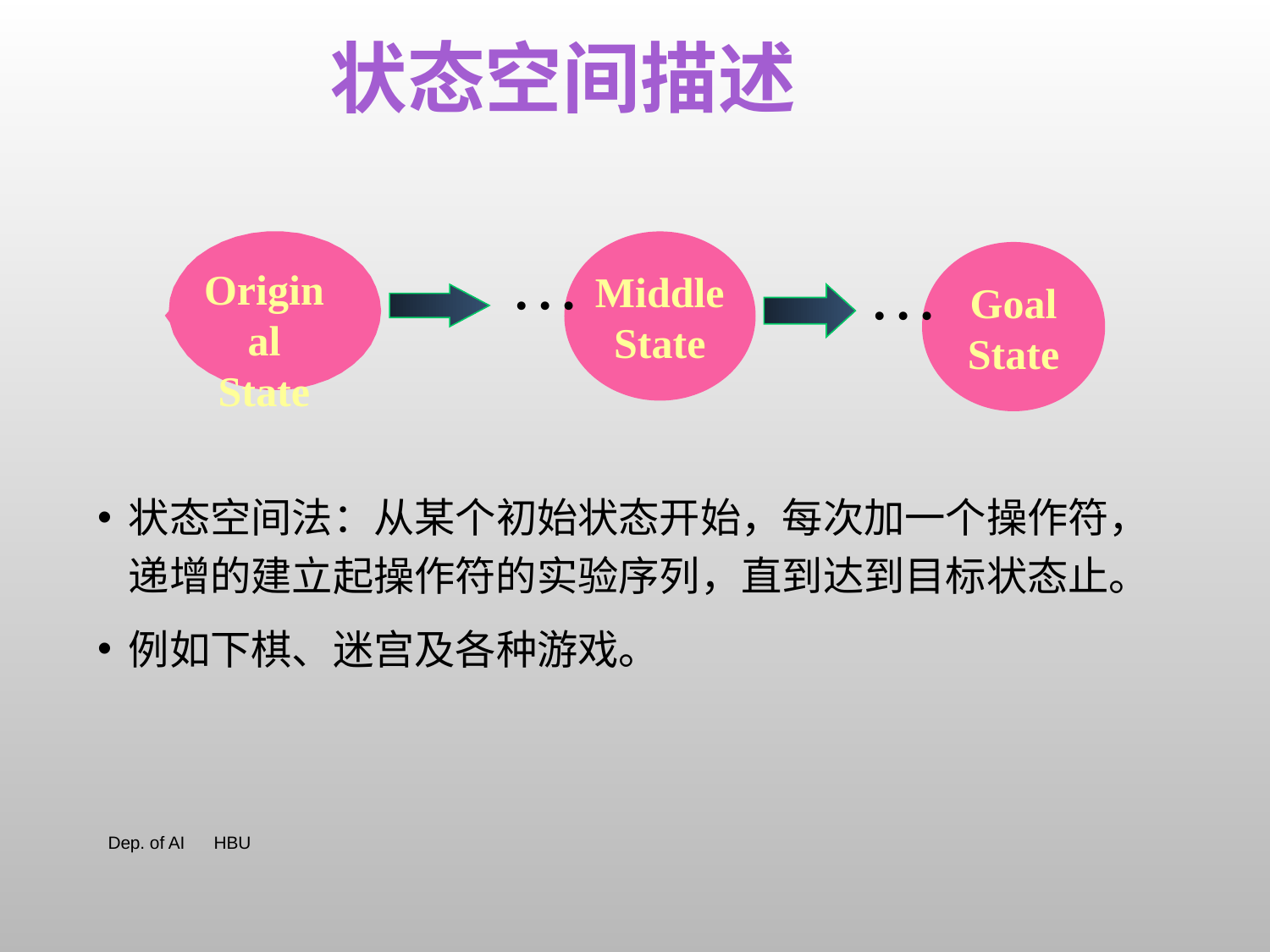

状态空间描述

Original State
Middle
State
…
Goal
State
…

状态空间法：从某个初始状态开始，每次加一个操作符，递增的建立起操作符的实验序列，直到达到目标状态止。
例如下棋、迷宫及各种游戏。
Dep. of AI      HBU

62